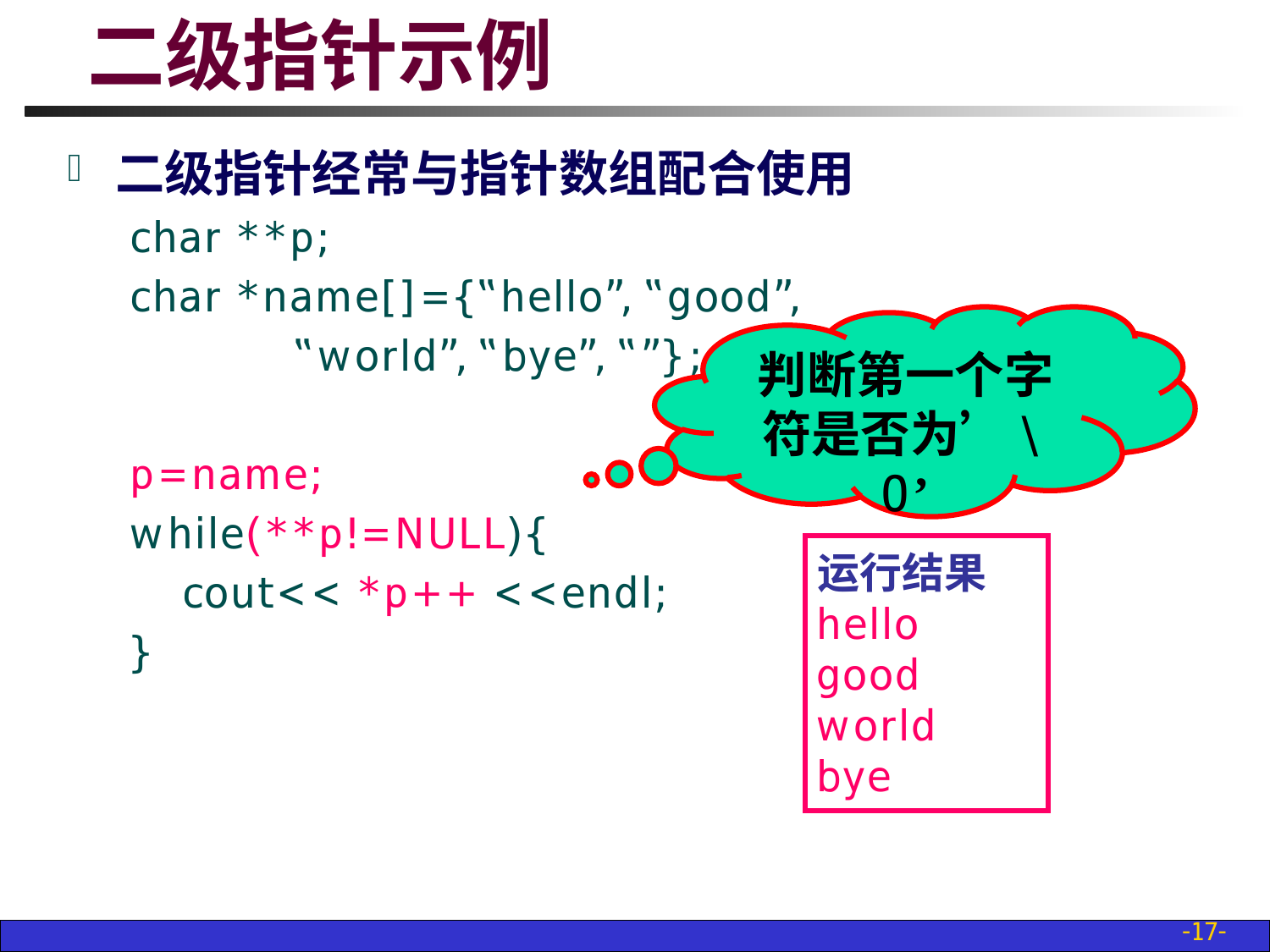

# 二级指针示例
二级指针经常与指针数组配合使用
char **p;
char *name[]={“hello”, “good”,
		“world”, “bye”, “”};

p=name;
while(**p!=NULL){
	 cout<< *p++ <<endl;
}
判断第一个字符是否为’\0’
运行结果
hello
good
world
bye
-17-